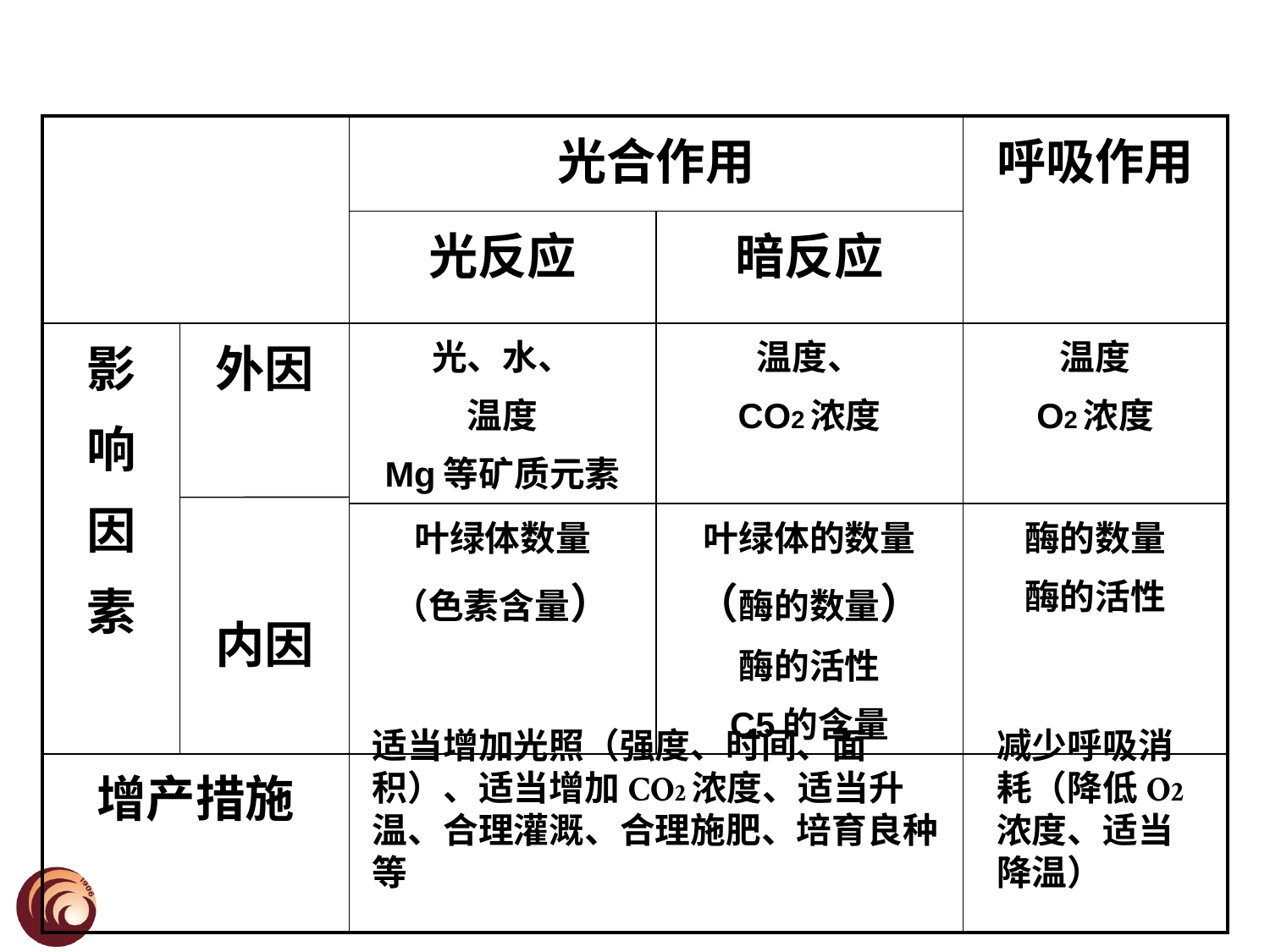

|  |  | 光合作用 |  | 呼吸作用 |
| --- | --- | --- | --- | --- |
|  |  | 光反应 | 暗反应 |  |
| 影 响 因 素 | 外因 内因 | 光、水、 温度 Mg等矿质元素 | 温度、 CO2浓度 | 温度 O2浓度 |
|  |  | 叶绿体数量 （色素含量） | 叶绿体的数量 （酶的数量） 酶的活性 C5的含量 | 酶的数量 酶的活性 |
| 增产措施 |  |  |  |  |

适当增加光照（强度、时间、面积）、适当增加CO2浓度、适当升温、合理灌溉、合理施肥、培育良种等
减少呼吸消耗（降低O2浓度、适当降温）